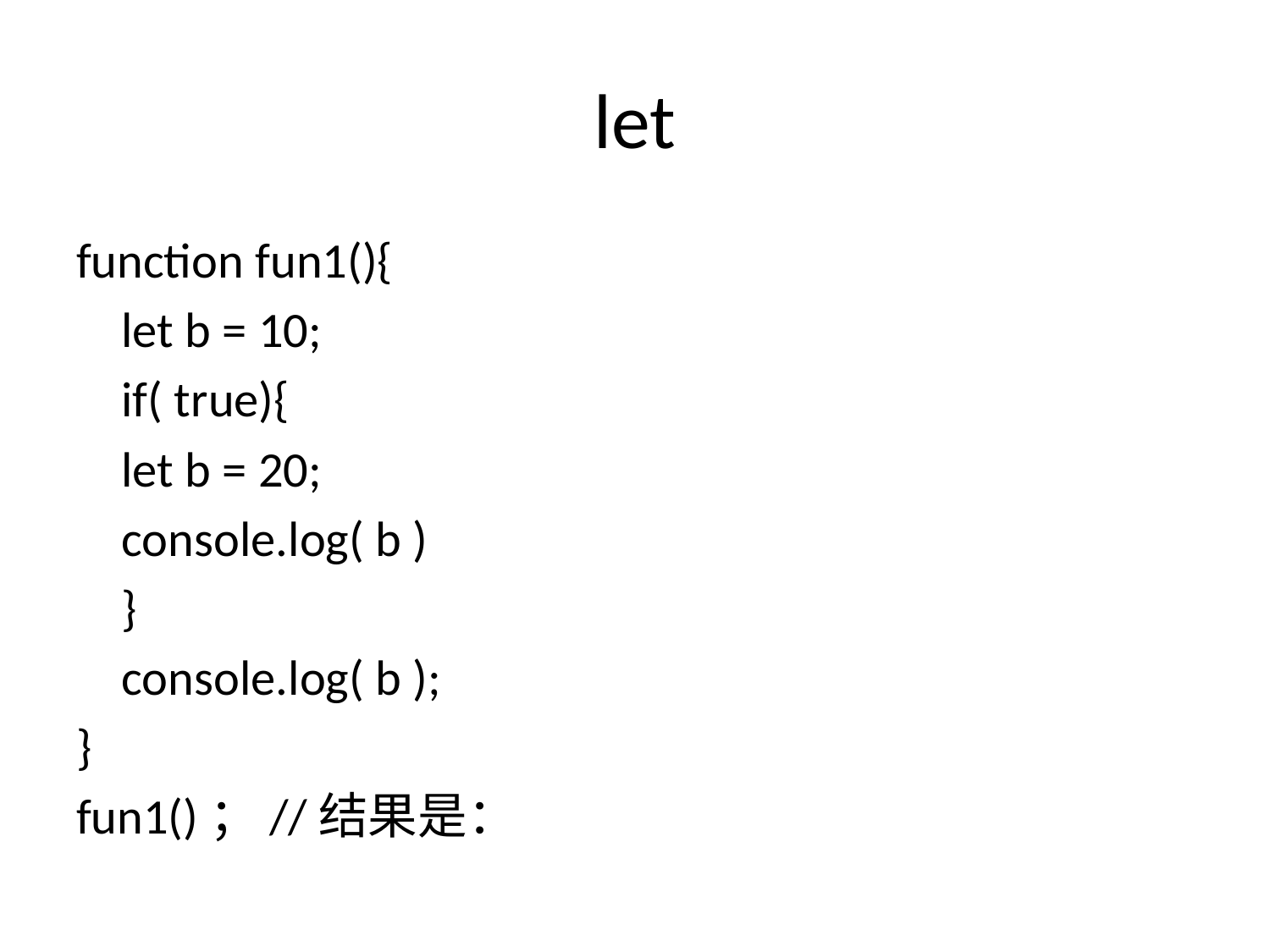

# let
function fun1(){
	let b = 10;
	if( true){
		let b = 20;
		console.log( b )
	}
	console.log( b );
}
fun1()；//结果是：